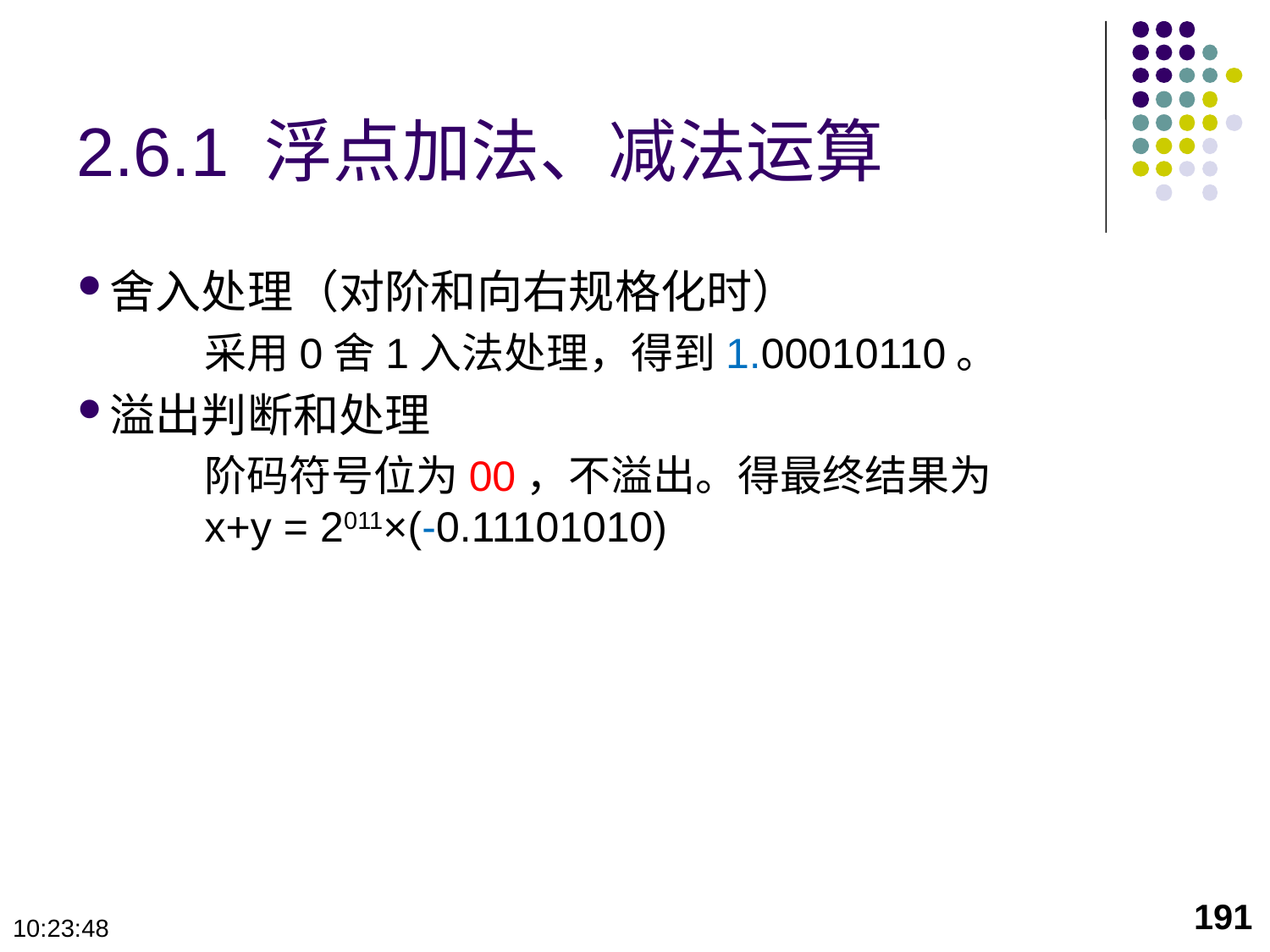

# 2.6.1 浮点加法、减法运算
舍入处理（对阶和向右规格化时）
	采用0舍1入法处理，得到1.00010110。
溢出判断和处理
	阶码符号位为00，不溢出。得最终结果为
　　	x+y = 2011×(-0.11101010)

191
10:23:48